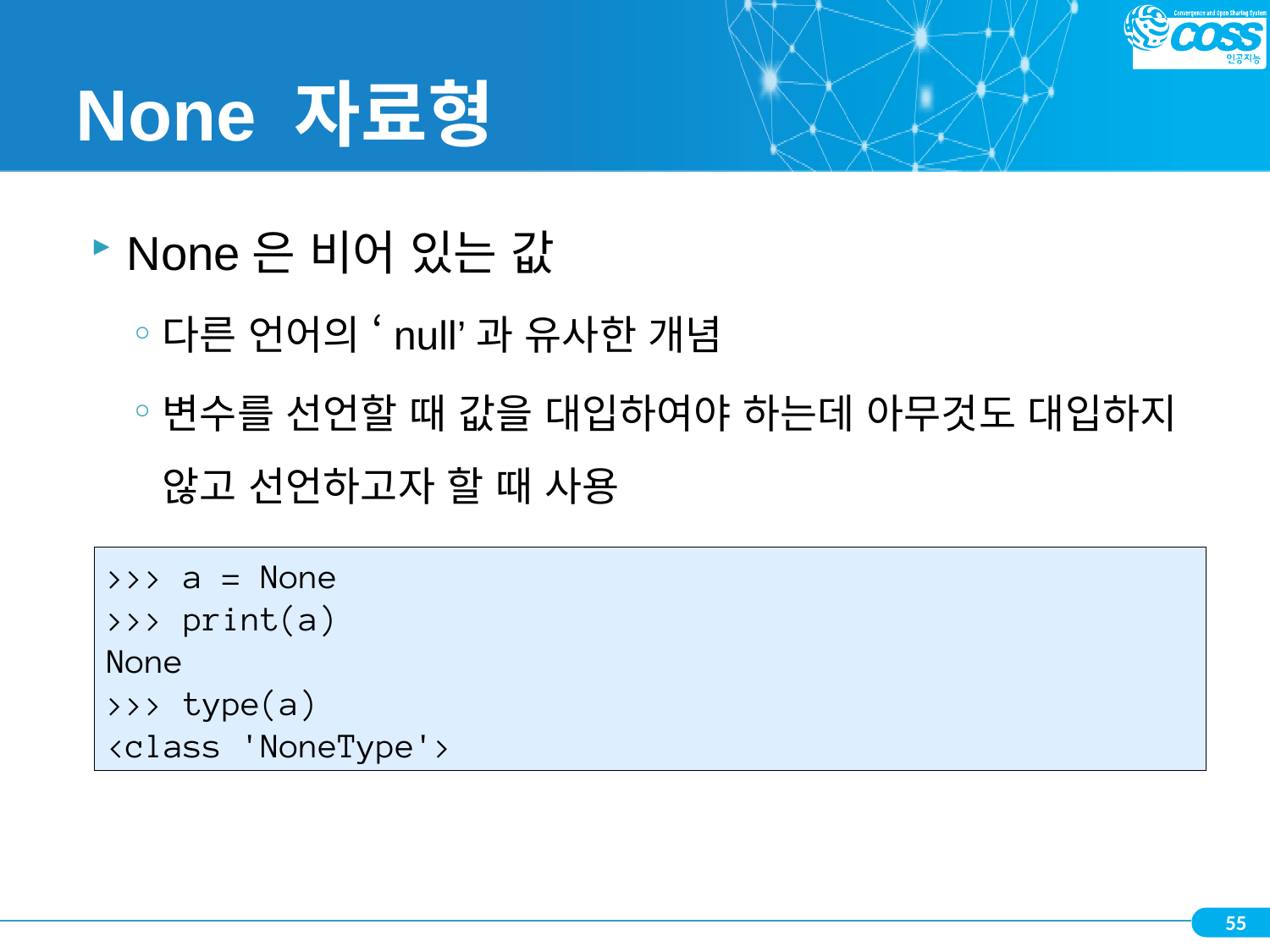

# None 자료형
None은 비어 있는 값
다른 언어의 ‘null’과 유사한 개념
변수를 선언할 때 값을 대입하여야 하는데 아무것도 대입하지 않고 선언하고자 할 때 사용
>>> a = None
>>> print(a)
None
>>> type(a)
<class 'NoneType'>